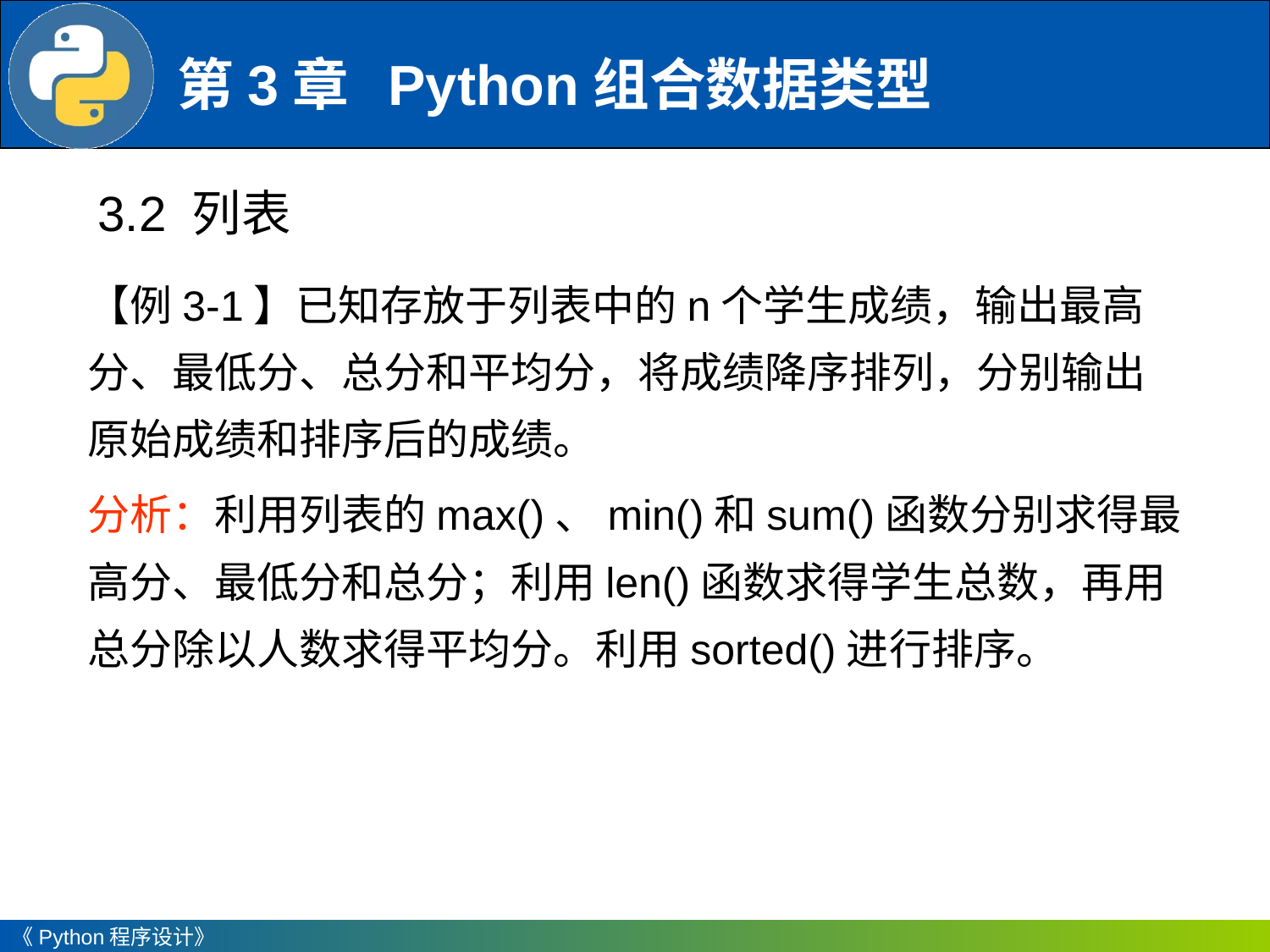

3.2 列表
【例3-1】已知存放于列表中的n个学生成绩，输出最高分、最低分、总分和平均分，将成绩降序排列，分别输出原始成绩和排序后的成绩。
分析：利用列表的max()、min()和sum()函数分别求得最高分、最低分和总分；利用len()函数求得学生总数，再用总分除以人数求得平均分。利用sorted()进行排序。